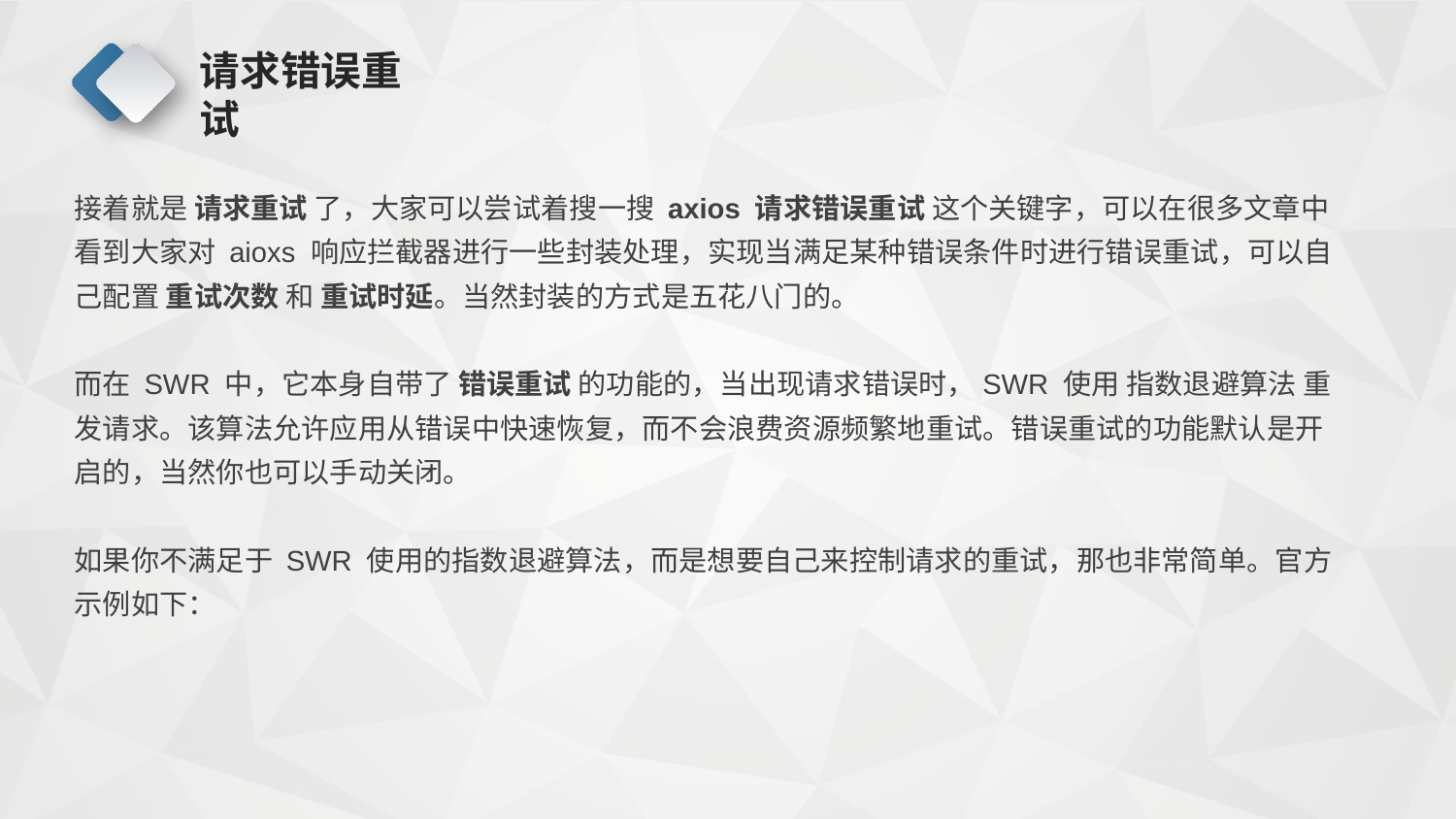

# 请求错误重试
接着就是 请求重试 了，大家可以尝试着搜一搜 axios 请求错误重试 这个关键字，可以在很多文章中看到大家对 aioxs 响应拦截器进行一些封装处理，实现当满足某种错误条件时进行错误重试，可以自己配置 重试次数 和 重试时延。当然封装的方式是五花八门的。

而在 SWR 中，它本身自带了 错误重试 的功能的，当出现请求错误时，SWR 使用 指数退避算法 重发请求。该算法允许应用从错误中快速恢复，而不会浪费资源频繁地重试。错误重试的功能默认是开启的，当然你也可以手动关闭。

如果你不满足于 SWR 使用的指数退避算法，而是想要自己来控制请求的重试，那也非常简单。官方示例如下：